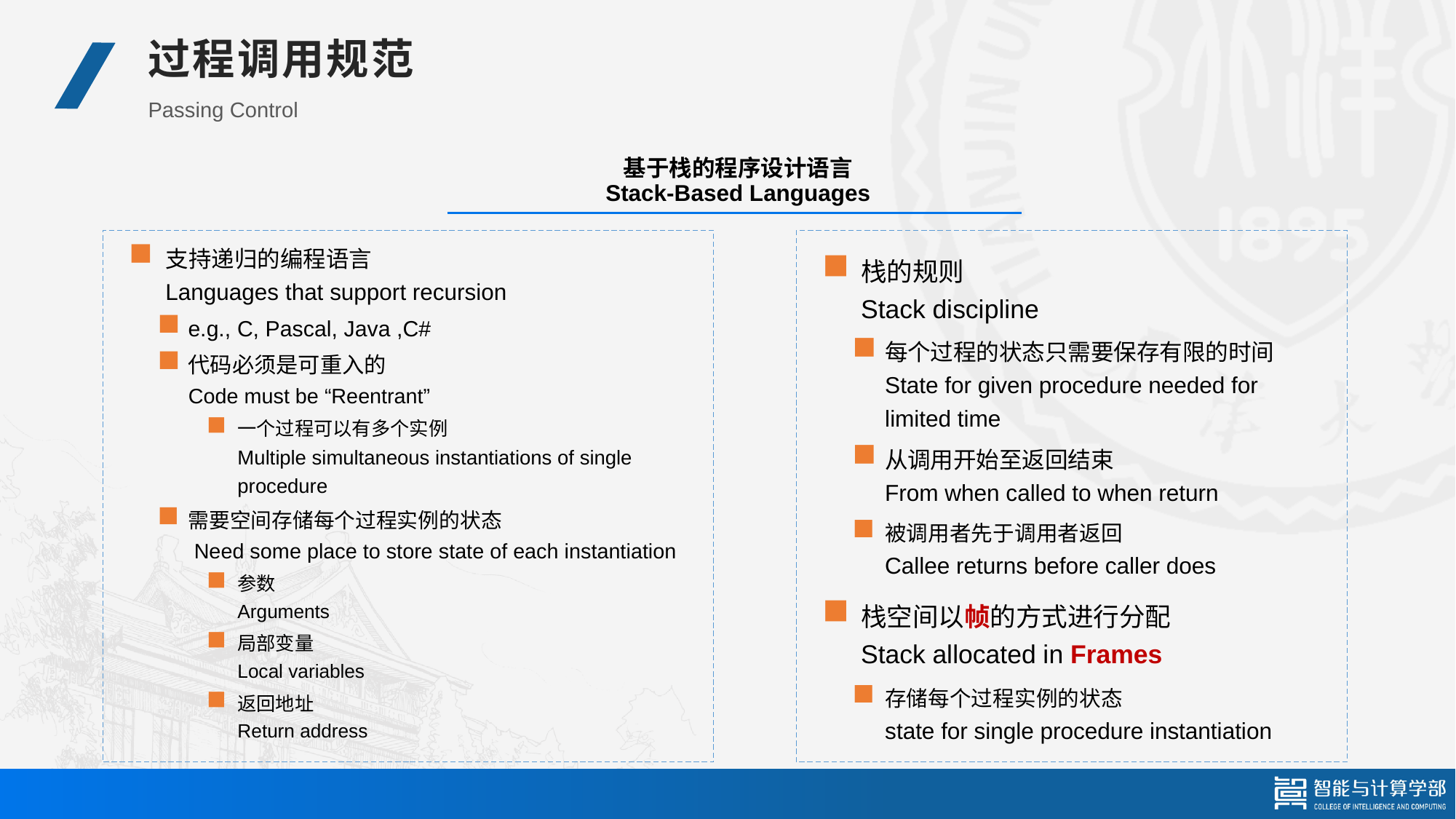

过程调用规范
Passing Control
# 基于栈的程序设计语言 Stack-Based Languages
支持递归的编程语言
Languages that support recursion
e.g., C, Pascal, Java ,C#
代码必须是可重入的
Code must be “Reentrant”
一个过程可以有多个实例
Multiple simultaneous instantiations of single procedure
需要空间存储每个过程实例的状态
 Need some place to store state of each instantiation
参数
Arguments
局部变量
Local variables
返回地址
Return address
栈的规则
Stack discipline
每个过程的状态只需要保存有限的时间
State for given procedure needed for limited time
从调用开始至返回结束
From when called to when return
被调用者先于调用者返回
Callee returns before caller does
栈空间以帧的方式进行分配
Stack allocated in Frames
存储每个过程实例的状态
state for single procedure instantiation